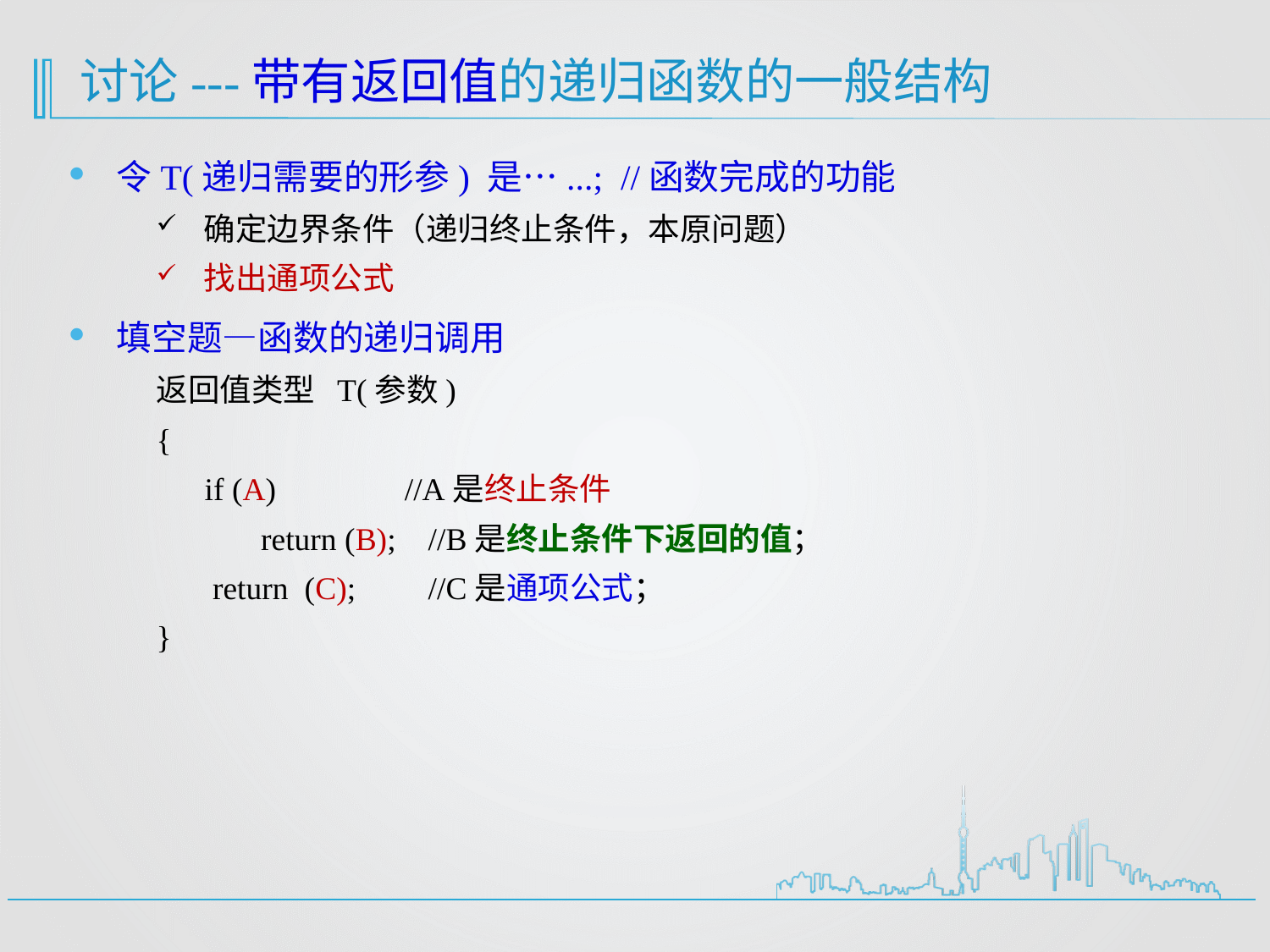

# 讨论---带有返回值的递归函数的一般结构
令T(递归需要的形参) 是…...;  //函数完成的功能
确定边界条件（递归终止条件，本原问题）
找出通项公式
填空题—函数的递归调用
返回值类型  T(参数)
{
      if (A)                //A是终止条件
             return (B);    //B是终止条件下返回的值；
       return  (C);         //C是通项公式；
}